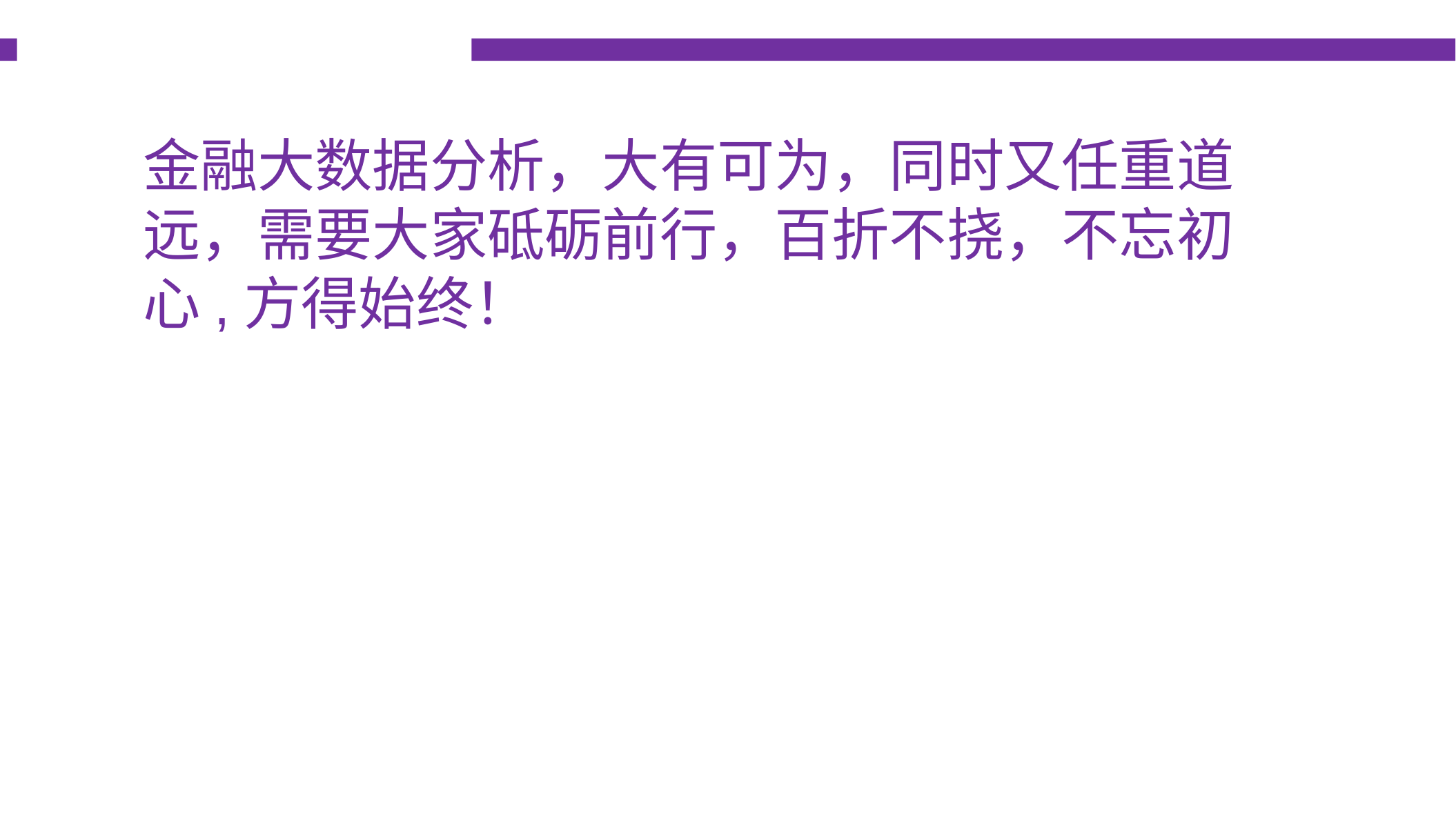

金融大数据分析，大有可为，同时又任重道远，需要大家砥砺前行，百折不挠，不忘初心,方得始终！